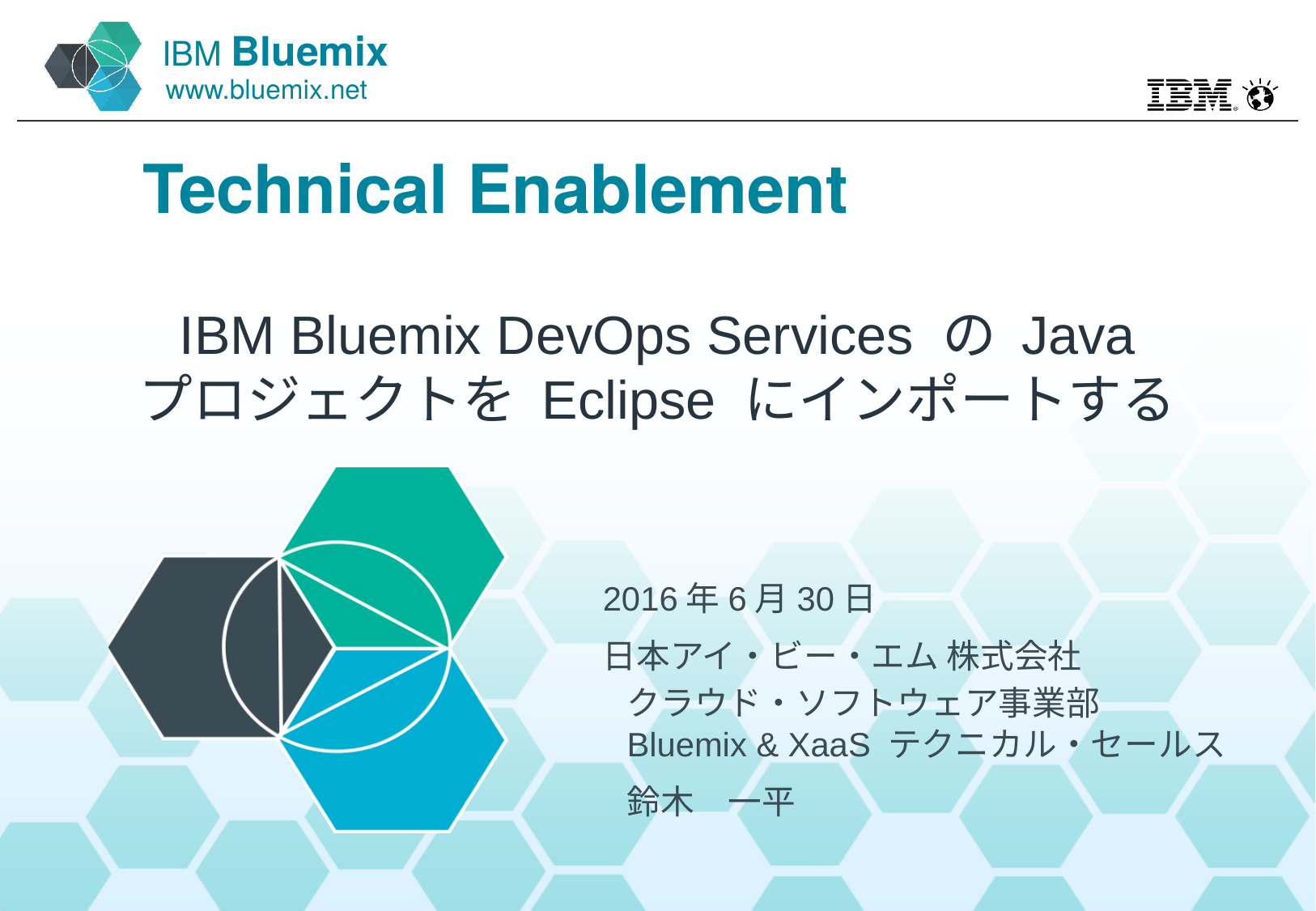

# IBM Bluemix DevOps Services の Java プロジェクトを Eclipse にインポートする
2016年6月30日
日本アイ・ビー・エム 株式会社
クラウド・ソフトウェア事業部
Bluemix & XaaS テクニカル・セールス
鈴木　一平